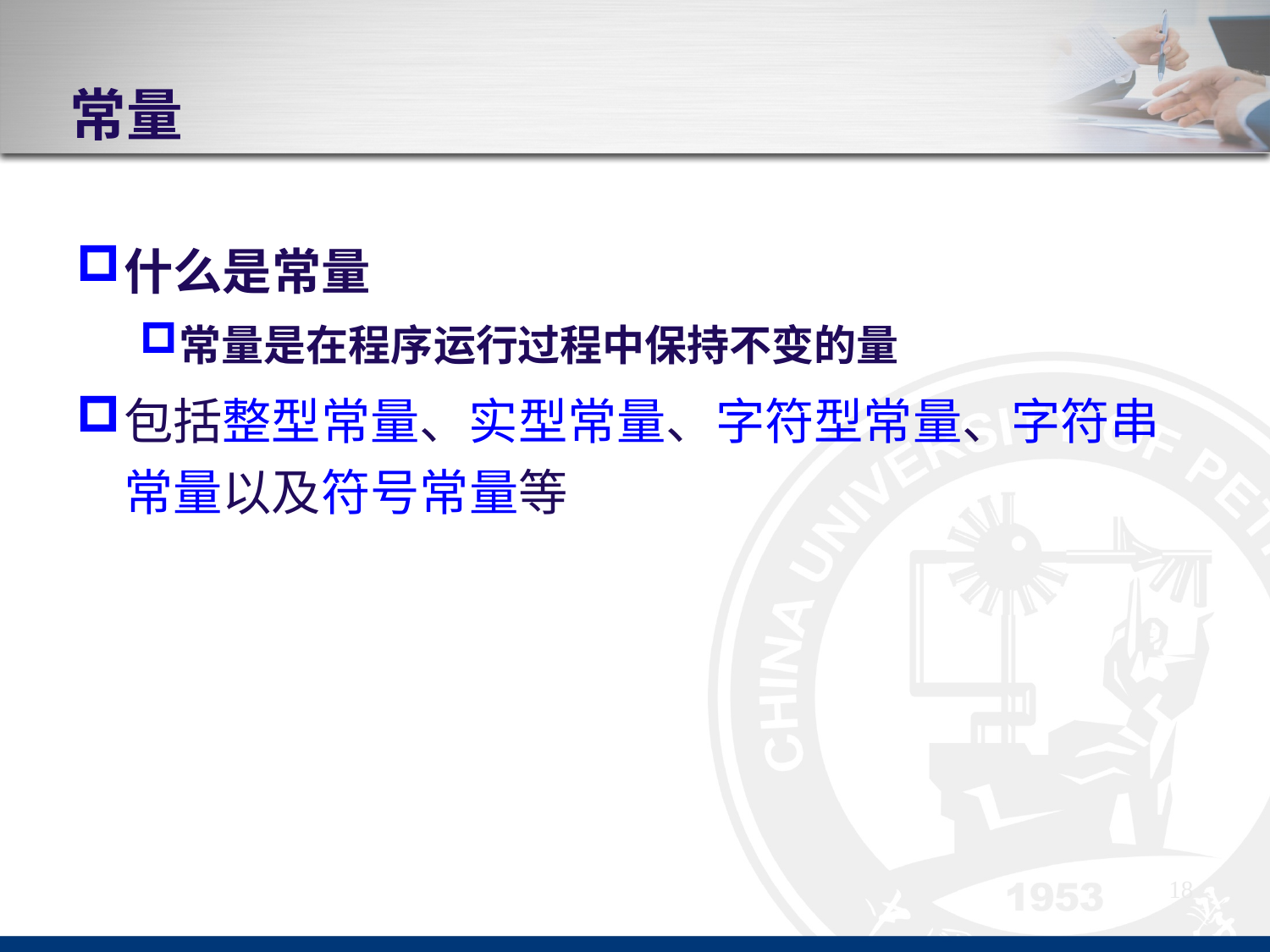

# 常量
什么是常量
常量是在程序运行过程中保持不变的量
包括整型常量、实型常量、字符型常量、字符串常量以及符号常量等

18